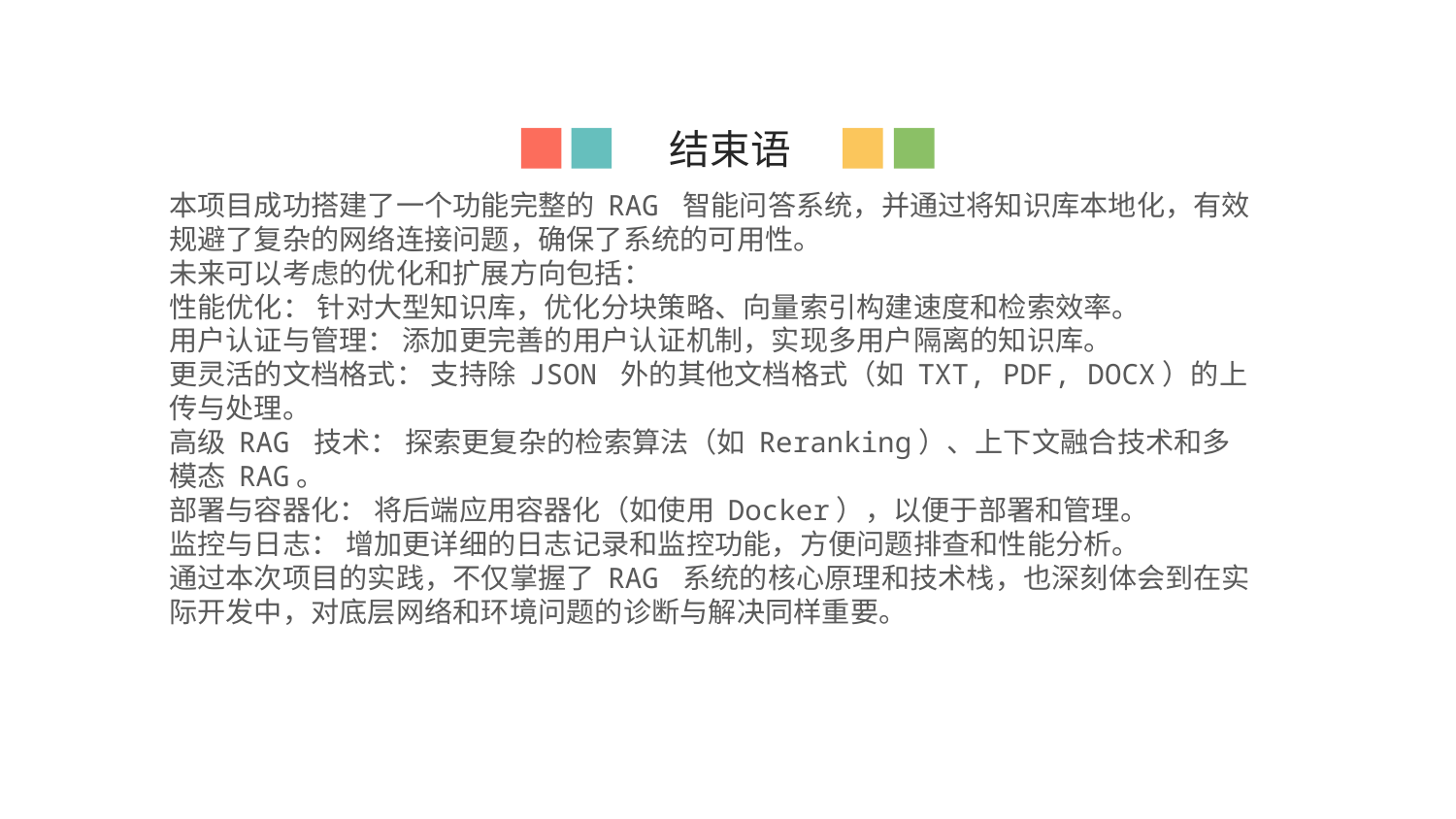

结束语

本项目成功搭建了一个功能完整的 RAG 智能问答系统，并通过将知识库本地化，有效规避了复杂的网络连接问题，确保了系统的可用性。
未来可以考虑的优化和扩展方向包括：
性能优化： 针对大型知识库，优化分块策略、向量索引构建速度和检索效率。
用户认证与管理： 添加更完善的用户认证机制，实现多用户隔离的知识库。
更灵活的文档格式： 支持除 JSON 外的其他文档格式（如 TXT, PDF, DOCX）的上传与处理。
高级 RAG 技术： 探索更复杂的检索算法（如 Reranking）、上下文融合技术和多模态 RAG。
部署与容器化： 将后端应用容器化（如使用 Docker），以便于部署和管理。
监控与日志： 增加更详细的日志记录和监控功能，方便问题排查和性能分析。
通过本次项目的实践，不仅掌握了 RAG 系统的核心原理和技术栈，也深刻体会到在实际开发中，对底层网络和环境问题的诊断与解决同样重要。